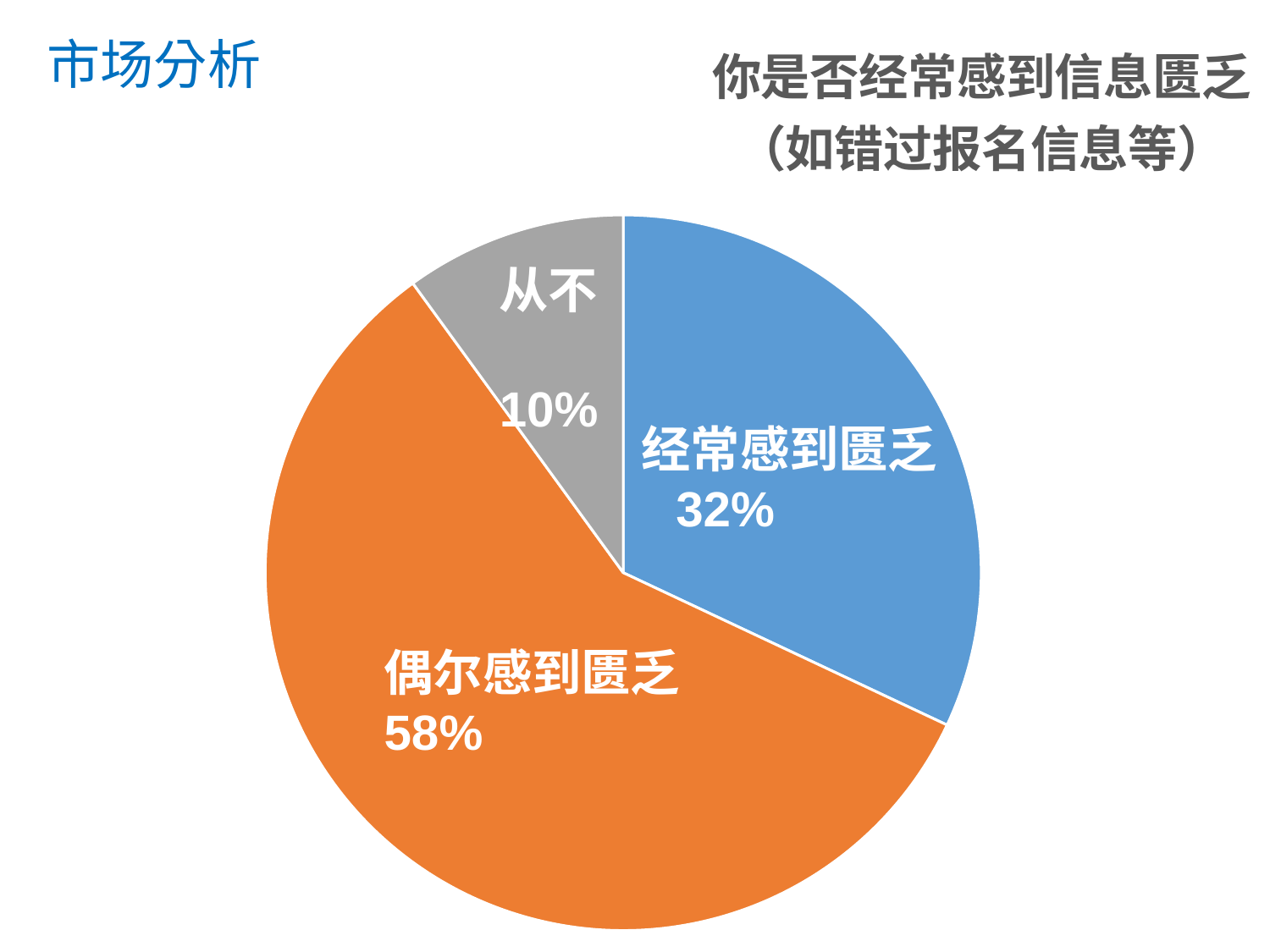

### Chart: 你是否经常感到信息匮乏
（如错过报名信息等）

| Category | 你是否经常感到信息匮乏（如错过报名信息等） |
|---|---|
| 经常感到匮乏 | 0.32 |
| 偶尔感到匮乏 | 0.58 |
| 从不感到匮乏 | 0.1 |
# 市场分析

### Chart

| Category |
|---|
从不
10%
海报
经常感到匮乏          32%
偶尔感到匮乏          58%